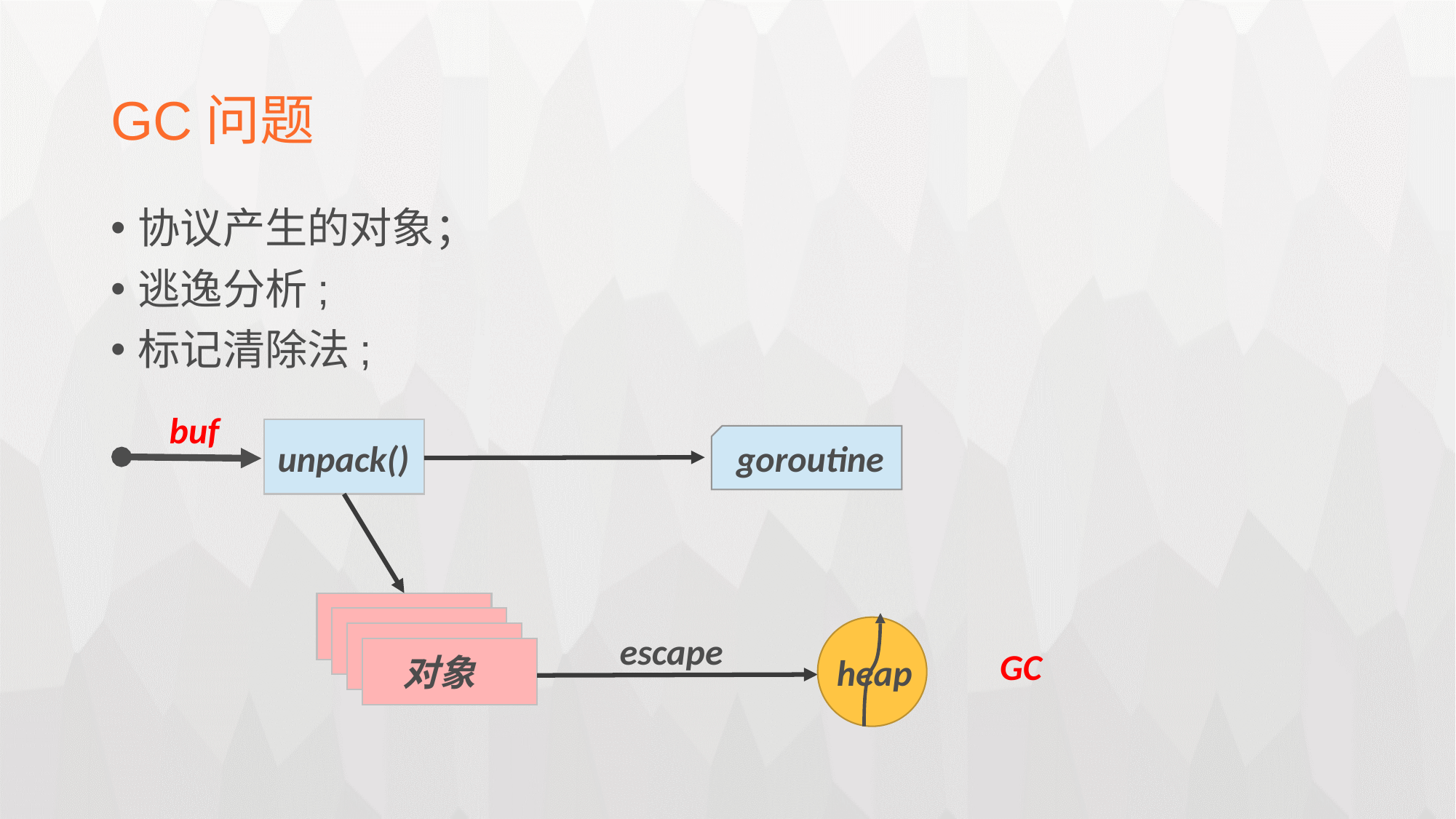

GC问题
协议产生的对象；
逃逸分析;
标记清除法;

buf

goroutine
unpack()

escape

GC
对象
heap